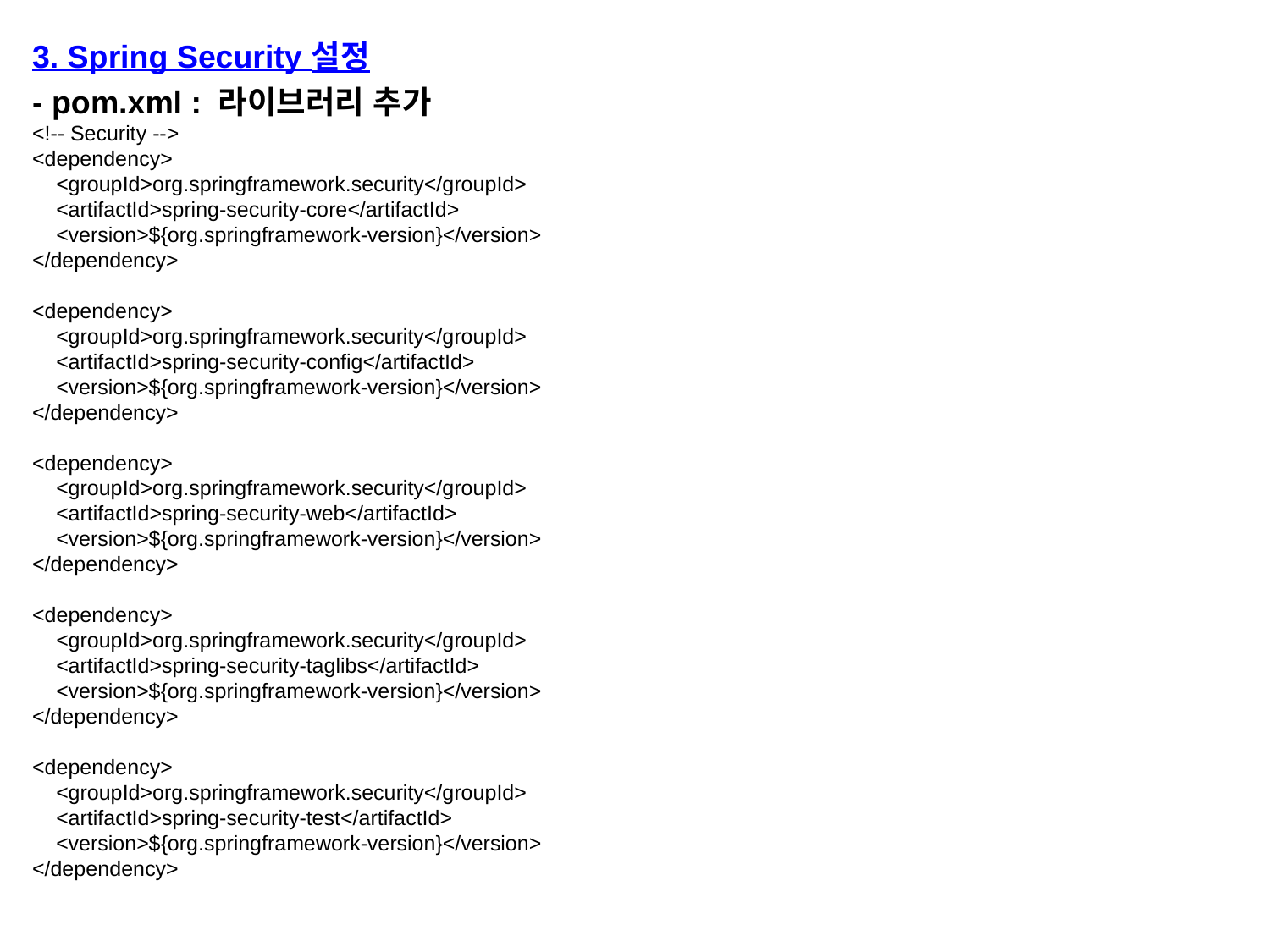

3. Spring Security 설정
- pom.xml : 라이브러리 추가
<!-- Security -->
<dependency>
    <groupId>org.springframework.security</groupId>
    <artifactId>spring-security-core</artifactId>
    <version>${org.springframework-version}</version>
</dependency>

<dependency>
    <groupId>org.springframework.security</groupId>
    <artifactId>spring-security-config</artifactId>
    <version>${org.springframework-version}</version>
</dependency>

<dependency>
    <groupId>org.springframework.security</groupId>
    <artifactId>spring-security-web</artifactId>
    <version>${org.springframework-version}</version>
</dependency>

<dependency>
    <groupId>org.springframework.security</groupId>
    <artifactId>spring-security-taglibs</artifactId>
    <version>${org.springframework-version}</version>
</dependency>

<dependency>
    <groupId>org.springframework.security</groupId>
    <artifactId>spring-security-test</artifactId>
    <version>${org.springframework-version}</version>
</dependency>